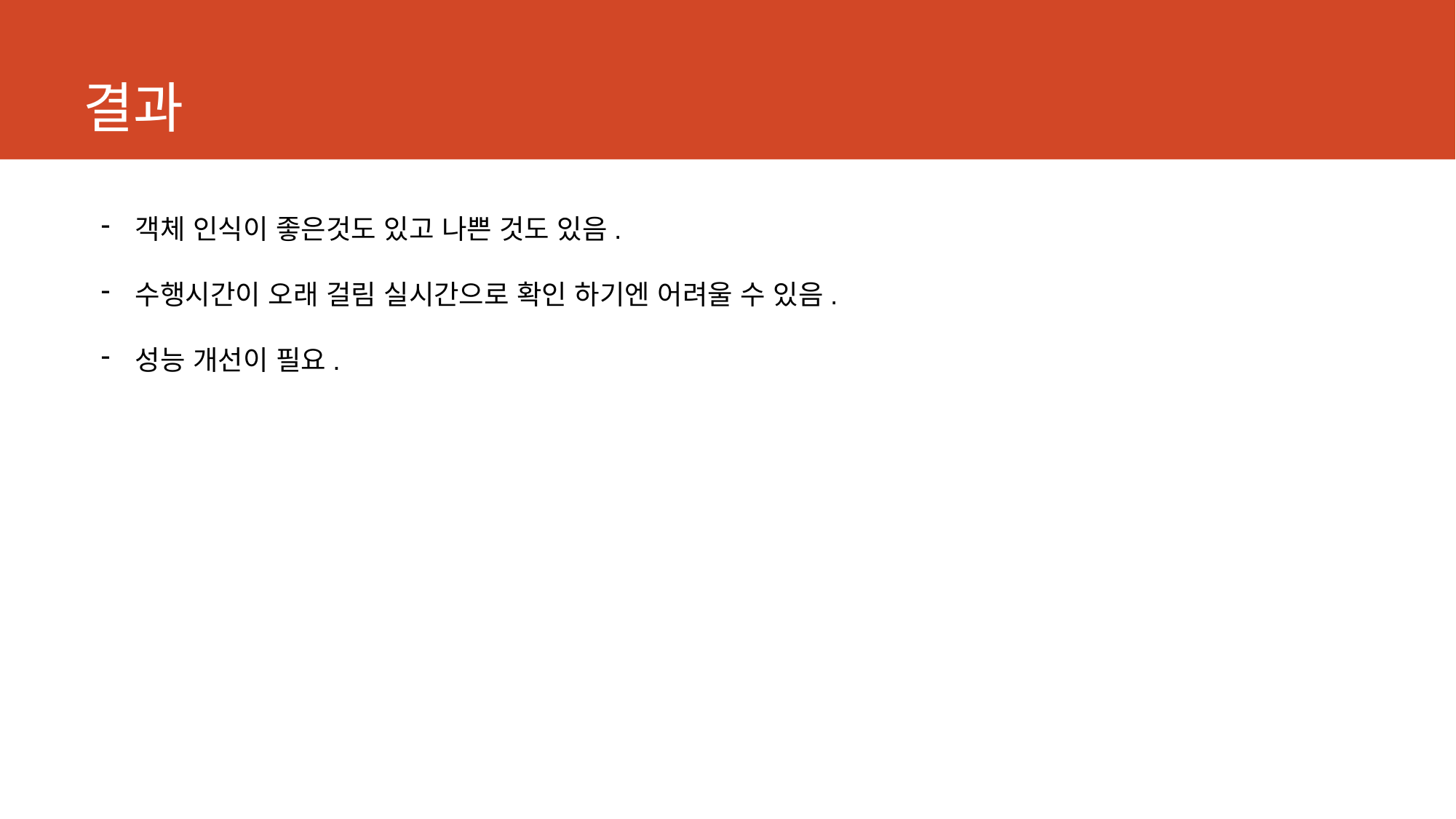

# 결과
객체 인식이 좋은것도 있고 나쁜 것도 있음.

수행시간이 오래 걸림 실시간으로 확인 하기엔 어려울 수 있음.

성능 개선이 필요.